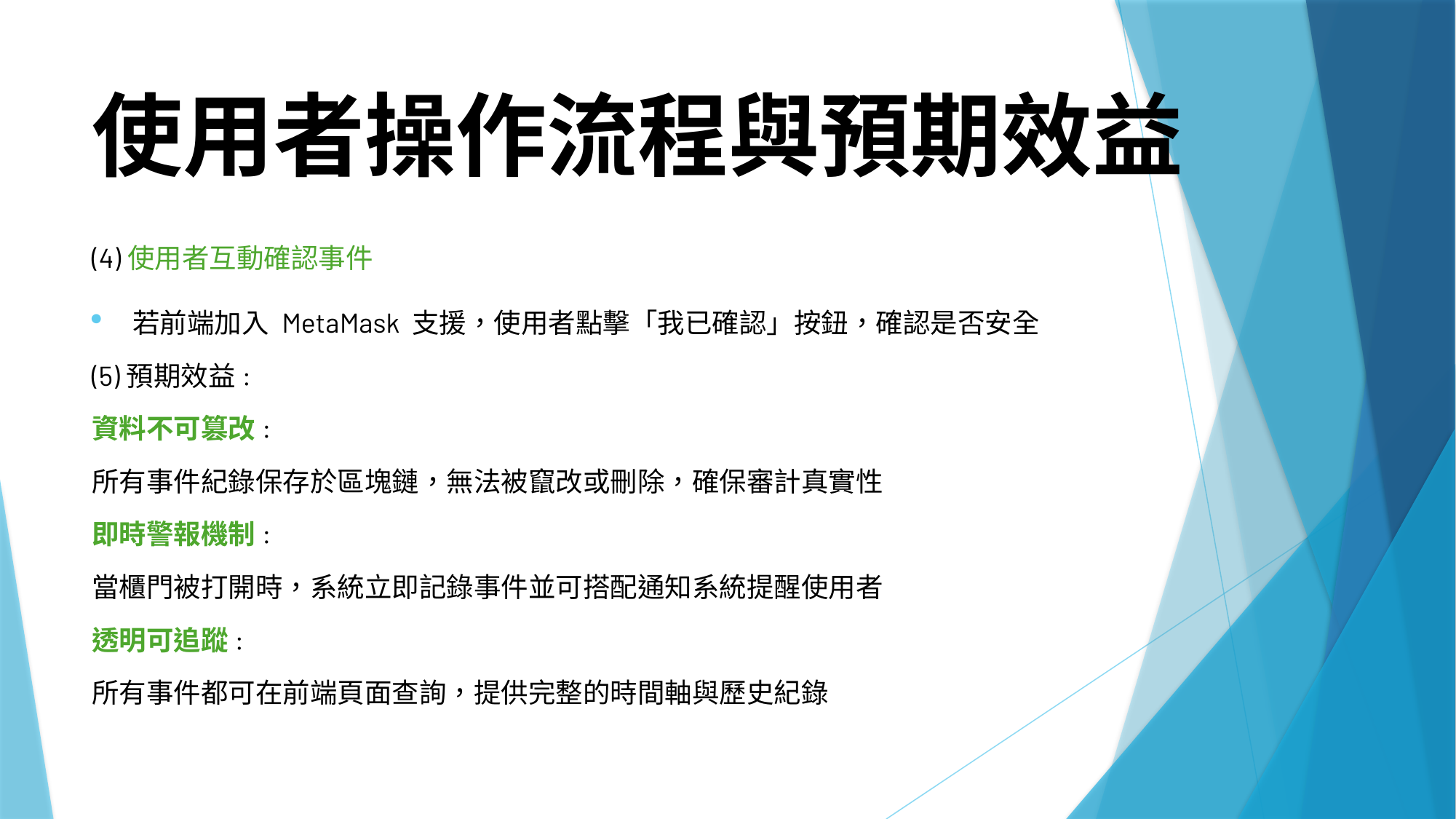

# 使用者操作流程與預期效益
(4)使用者互動確認事件
若前端加入 MetaMask 支援，使用者點擊「我已確認」按鈕，確認是否安全
(5)預期效益:
資料不可篡改:
所有事件紀錄保存於區塊鏈，無法被竄改或刪除，確保審計真實性
即時警報機制:
當櫃門被打開時，系統立即記錄事件並可搭配通知系統提醒使用者
透明可追蹤:
所有事件都可在前端頁面查詢，提供完整的時間軸與歷史紀錄